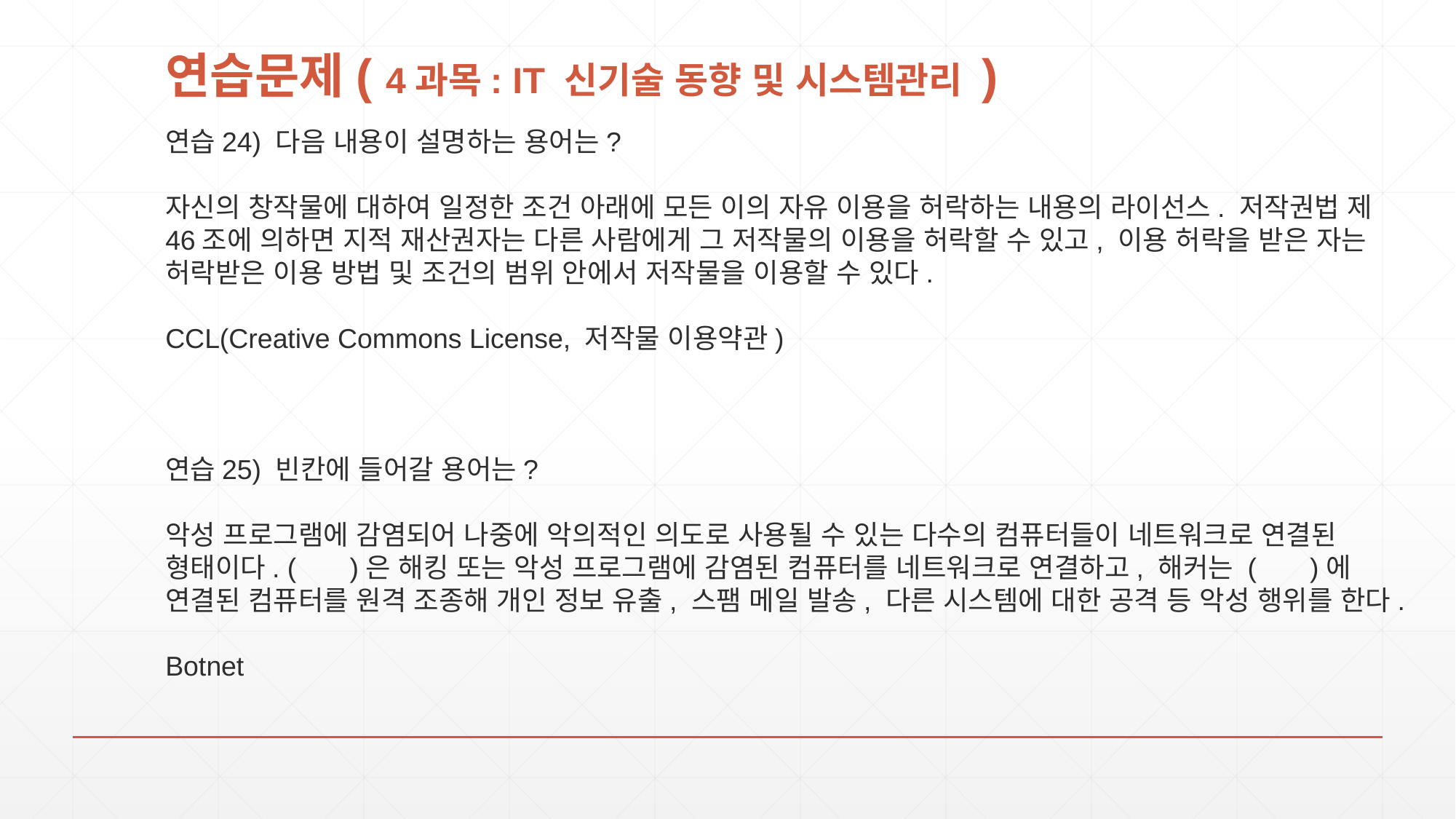

# 연습문제( 4과목: IT 신기술 동향 및 시스템관리 )
연습24) 다음 내용이 설명하는 용어는?

자신의 창작물에 대하여 일정한 조건 아래에 모든 이의 자유 이용을 허락하는 내용의 라이선스. 저작권법 제46조에 의하면 지적 재산권자는 다른 사람에게 그 저작물의 이용을 허락할 수 있고, 이용 허락을 받은 자는 허락받은 이용 방법 및 조건의 범위 안에서 저작물을 이용할 수 있다.

CCL(Creative Commons License, 저작물 이용약관)

연습25) 빈칸에 들어갈 용어는?

악성 프로그램에 감염되어 나중에 악의적인 의도로 사용될 수 있는 다수의 컴퓨터들이 네트워크로 연결된 형태이다. (       )은 해킹 또는 악성 프로그램에 감염된 컴퓨터를 네트워크로 연결하고, 해커는 (       )에 연결된 컴퓨터를 원격 조종해 개인 정보 유출, 스팸 메일 발송, 다른 시스템에 대한 공격 등 악성 행위를 한다.

Botnet